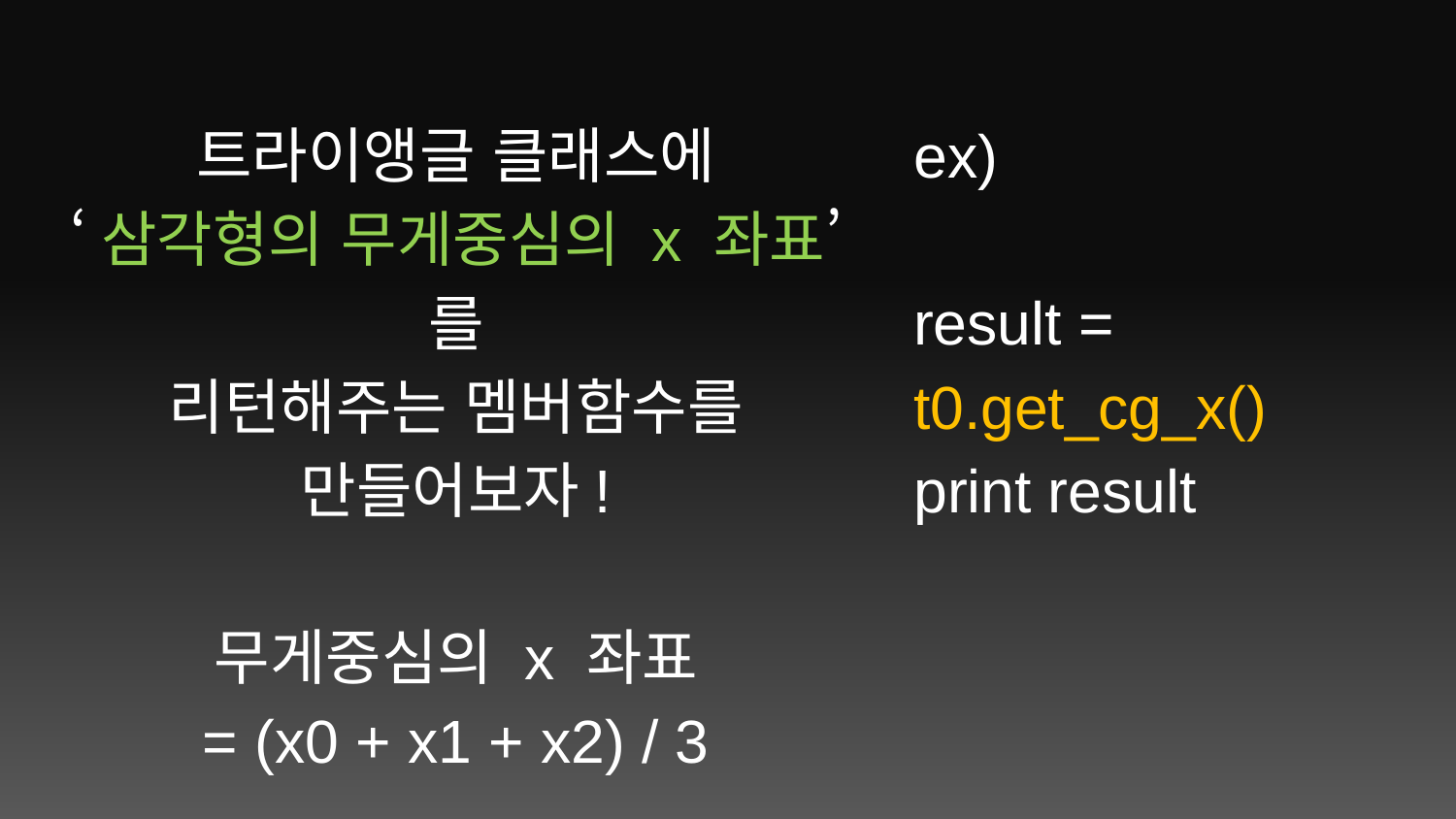

트라이앵글 클래스에
‘삼각형의 무게중심의 x 좌표’를
리턴해주는 멤버함수를
만들어보자!

무게중심의 x 좌표
= (x0 + x1 + x2) / 3
ex)

result = t0.get_cg_x()
print result